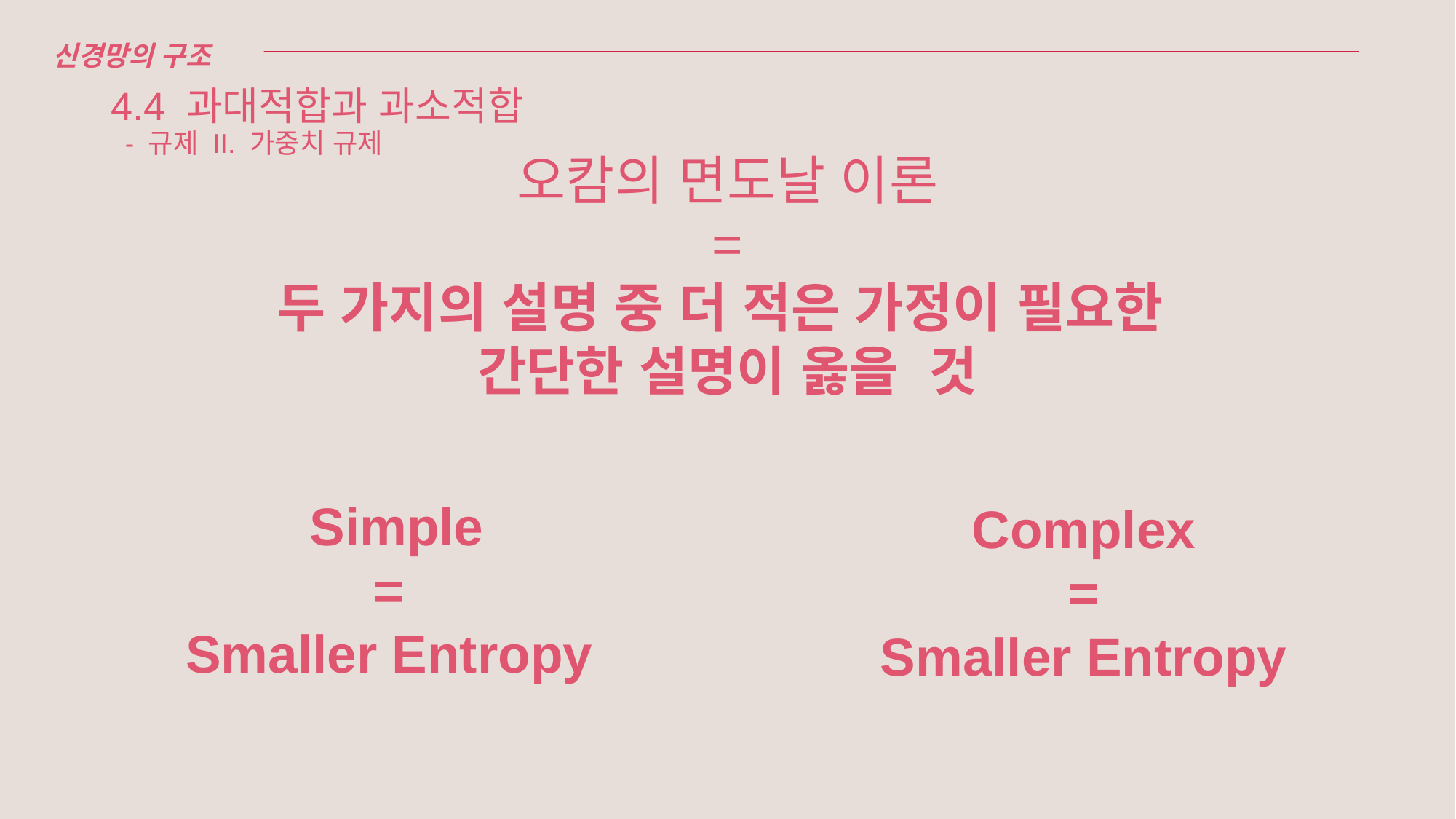

신경망의 구조
# 4.4 과대적합과 과소적합 - 규제 II. 가중치 규제
오캄의 면도날 이론
=
두 가지의 설명 중 더 적은 가정이 필요한
간단한 설명이 옳을  것
 Simple
=
Smaller Entropy
Complex
=
Smaller Entropy